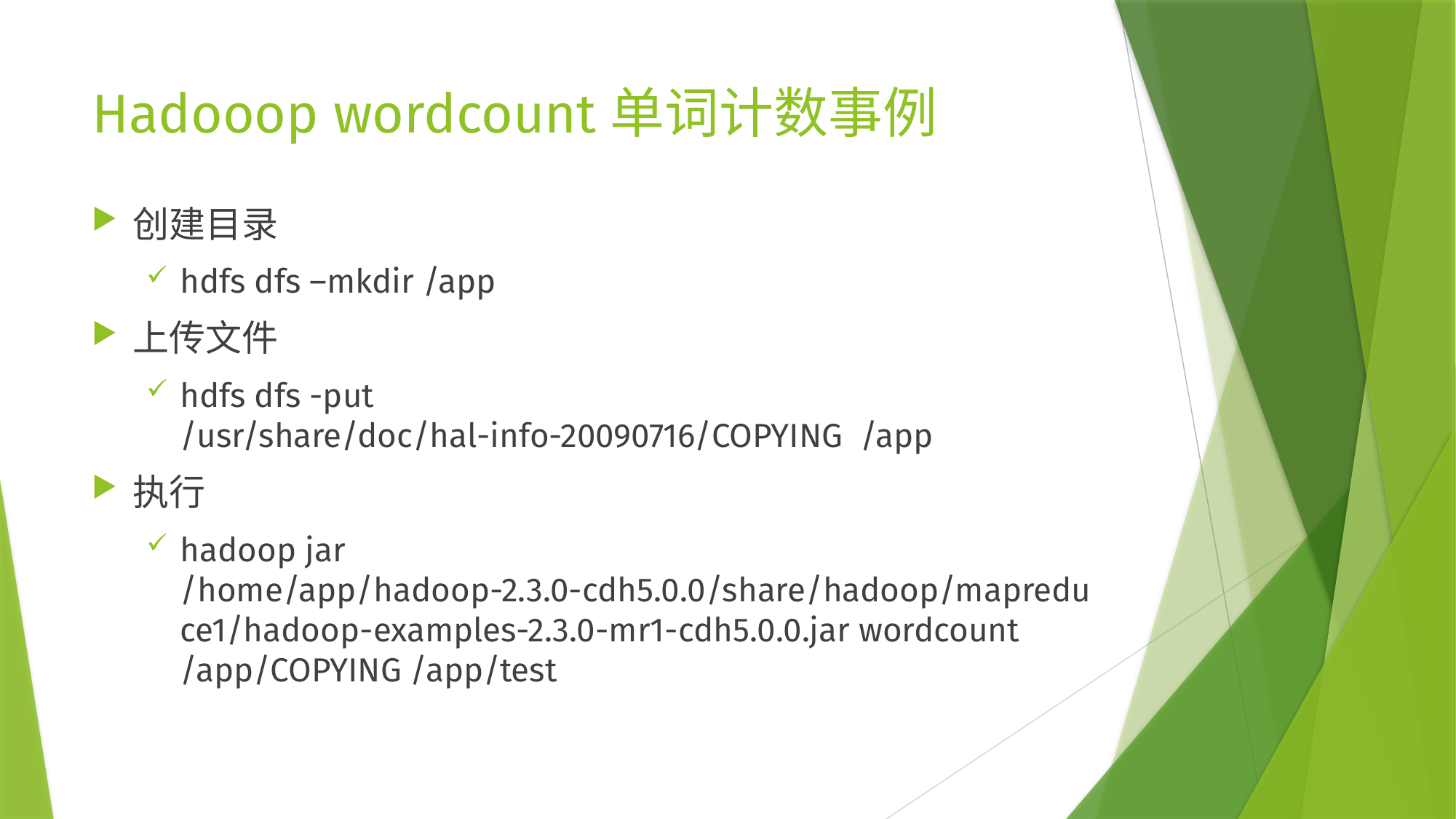

# Hadooop wordcount单词计数事例
创建目录
hdfs dfs –mkdir /app
上传文件
hdfs dfs -put  /usr/share/doc/hal-info-20090716/COPYING  /app
执行
hadoop jar /home/app/hadoop-2.3.0-cdh5.0.0/share/hadoop/mapreduce1/hadoop-examples-2.3.0-mr1-cdh5.0.0.jar wordcount /app/COPYING /app/test